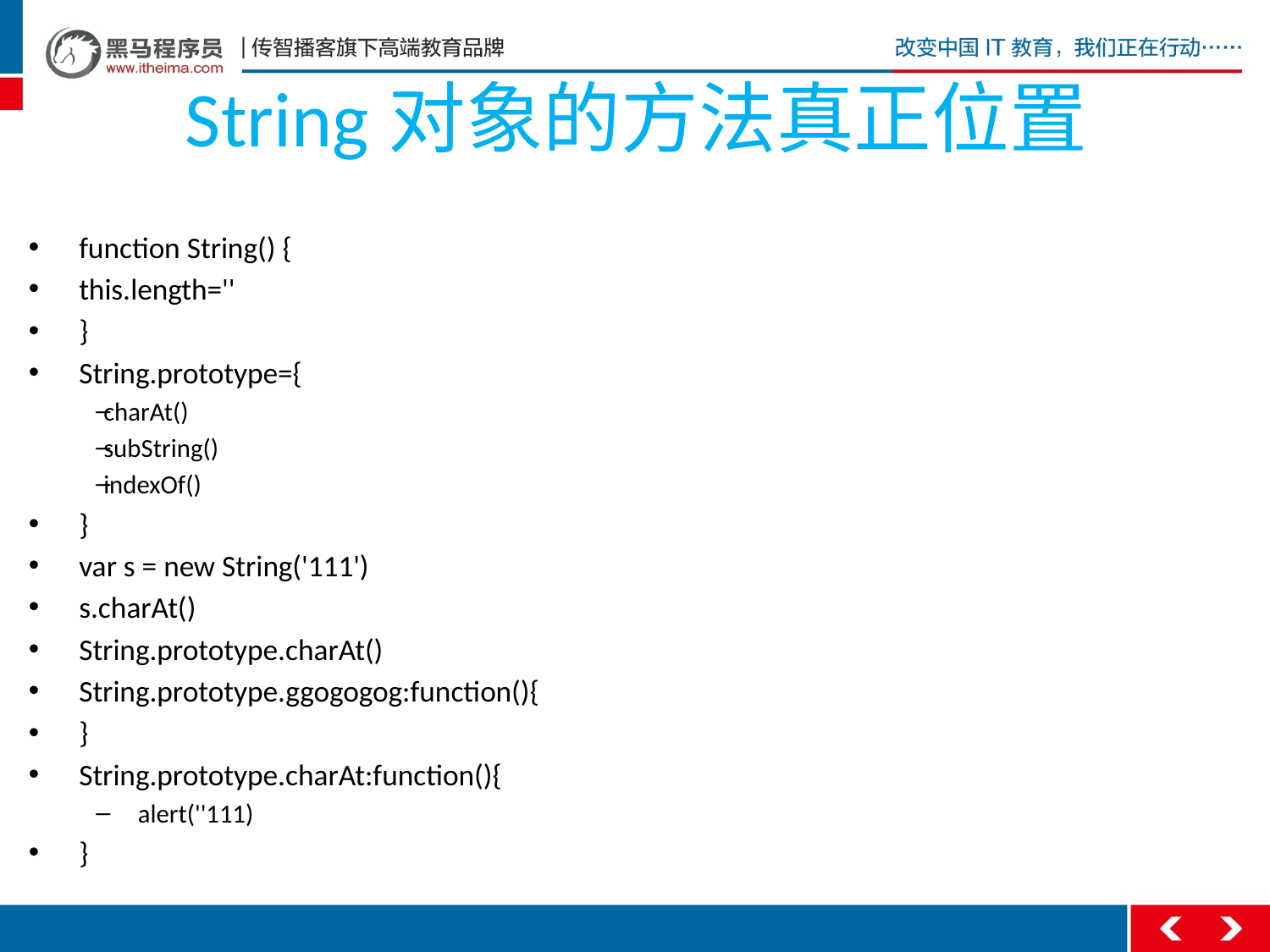

# String对象的方法真正位置
function String() {
this.length=''
}
String.prototype={
charAt()
subString()
indexOf()
}
var s = new String('111')
s.charAt()
String.prototype.charAt()
String.prototype.ggogogog:function(){
}
String.prototype.charAt:function(){
alert(''111)
}